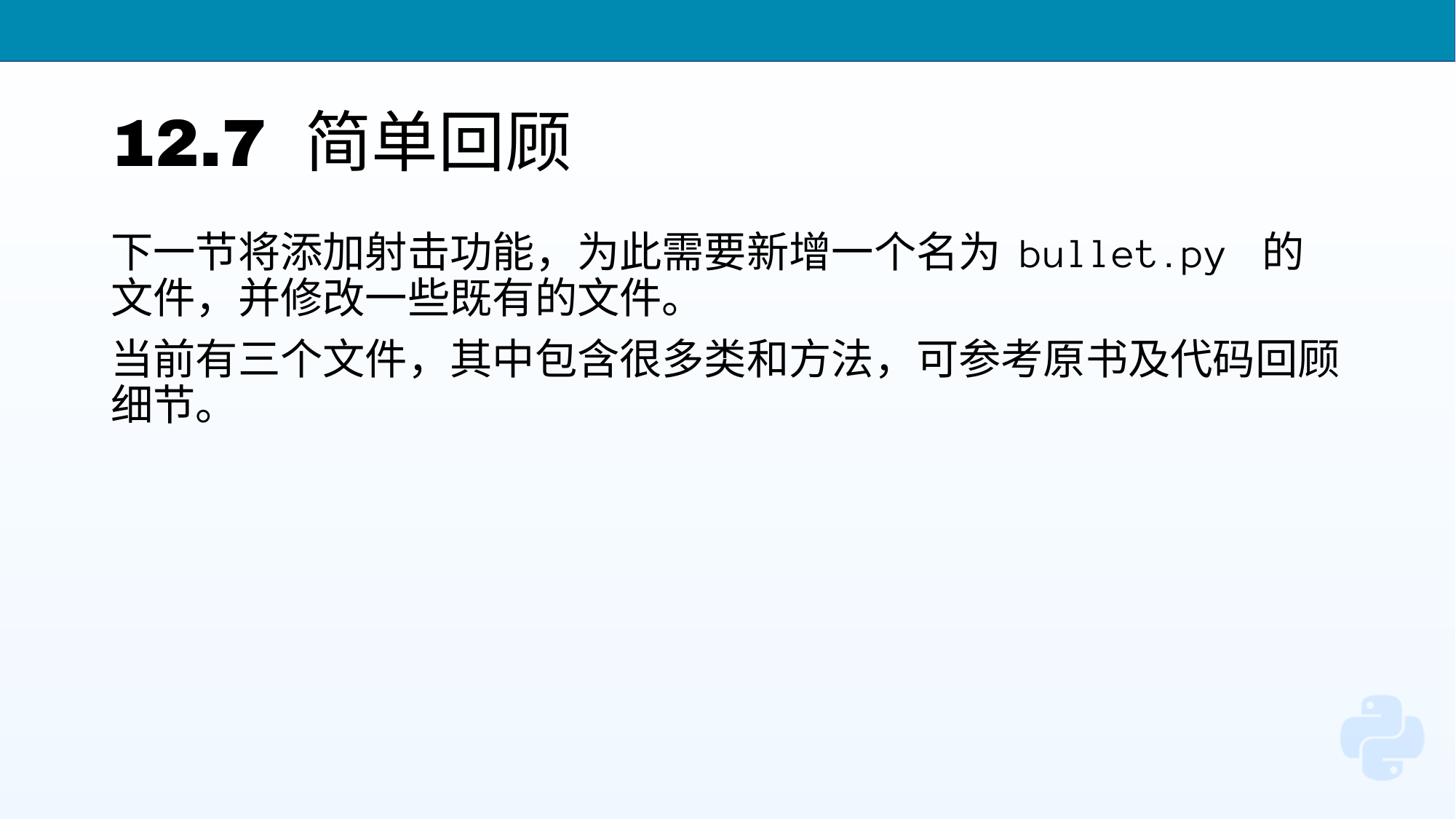

# 12.7 简单回顾
下一节将添加射击功能，为此需要新增一个名为 bullet.py 的文件，并修改一些既有的文件。
当前有三个文件，其中包含很多类和方法，可参考原书及代码回顾细节。